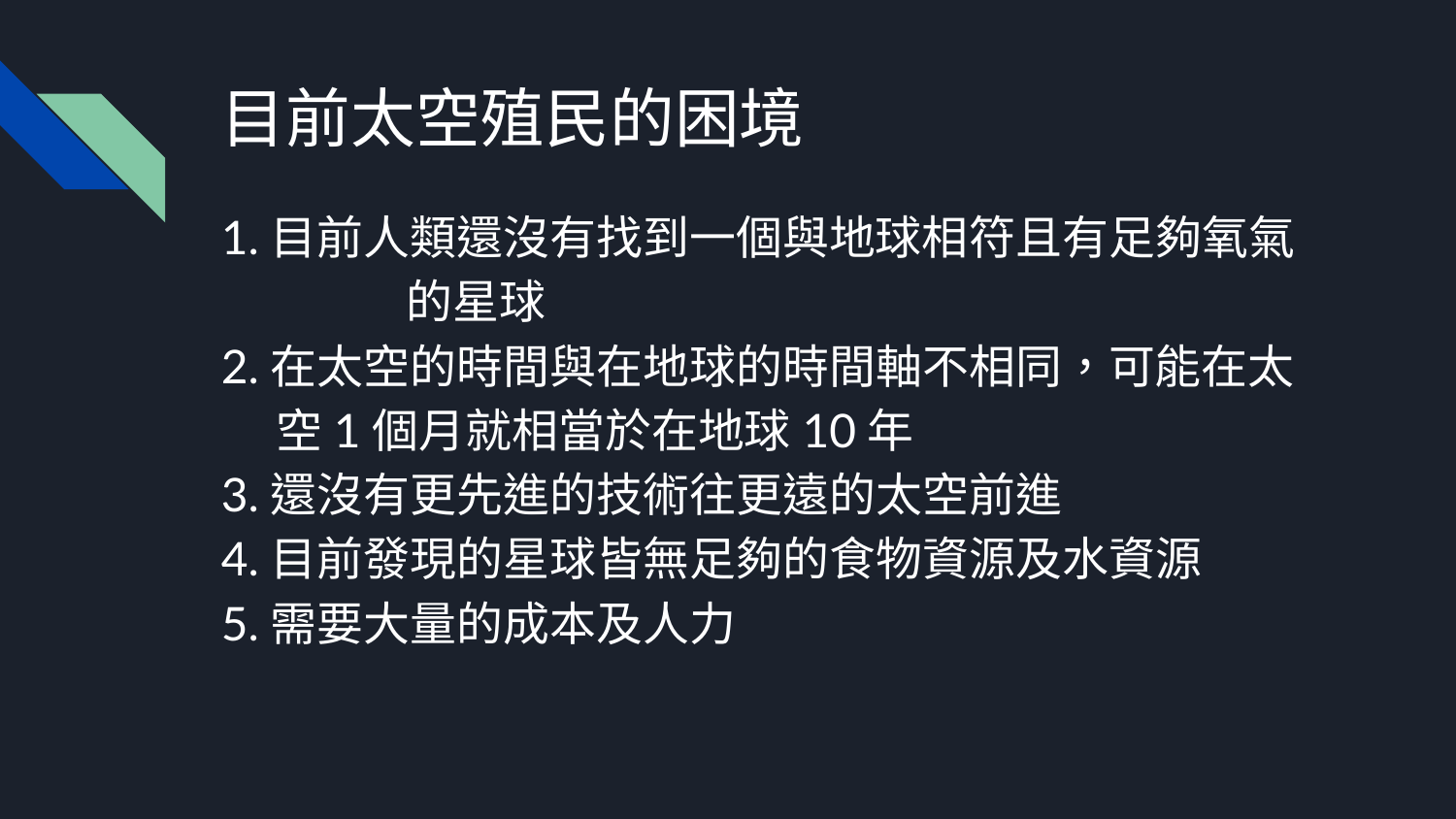

# 目前太空殖民的困境
1.目前人類還沒有找到一個與地球相符且有足夠氧氣              的星球
2.在太空的時間與在地球的時間軸不相同，可能在太   空1個月就相當於在地球10年
3.還沒有更先進的技術往更遠的太空前進
4.目前發現的星球皆無足夠的食物資源及水資源
5.需要大量的成本及人力